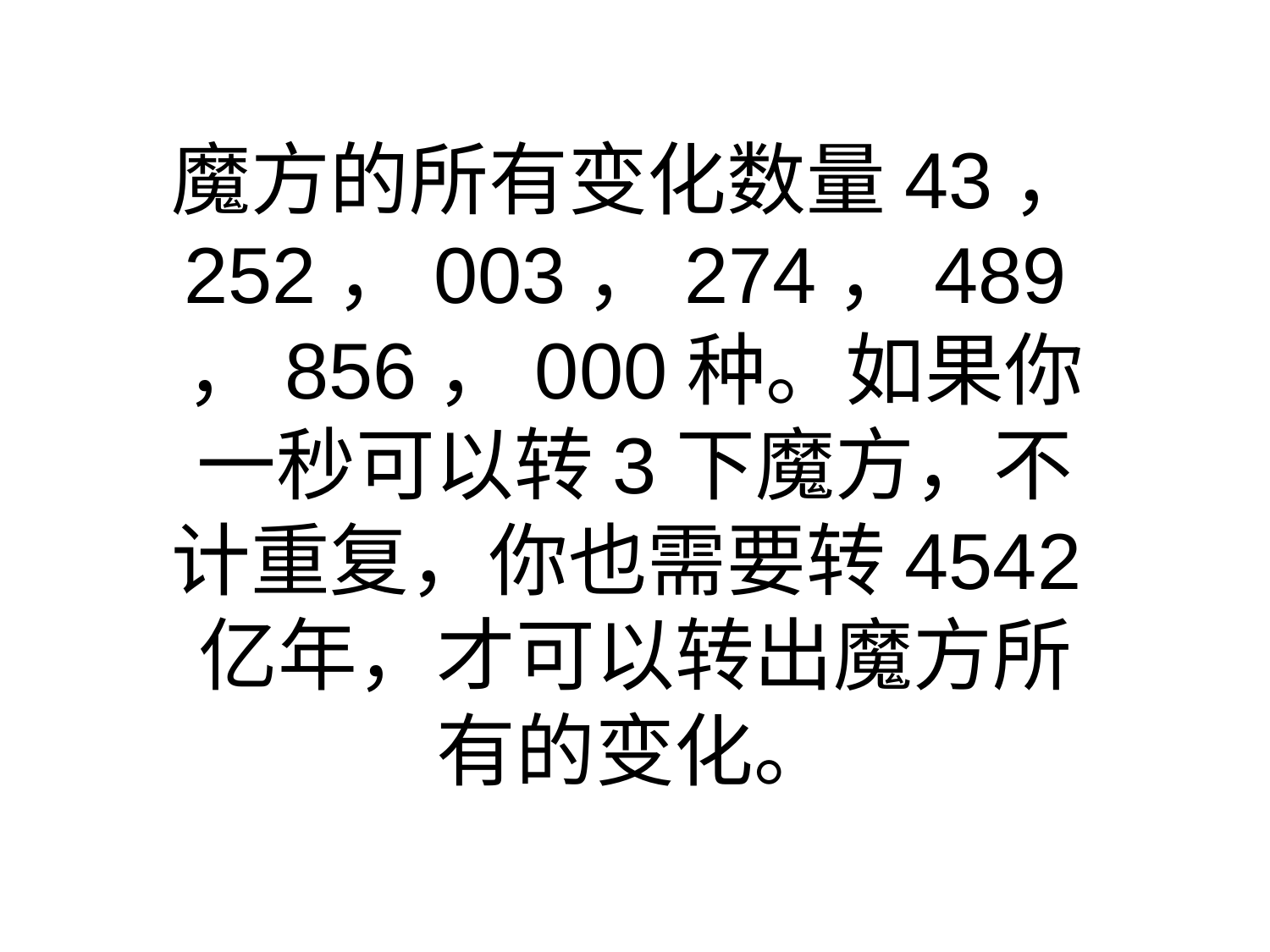

# 魔方的所有变化数量43，252，003，274，489，856，000种。如果你一秒可以转3下魔方，不计重复，你也需要转4542亿年，才可以转出魔方所有的变化。